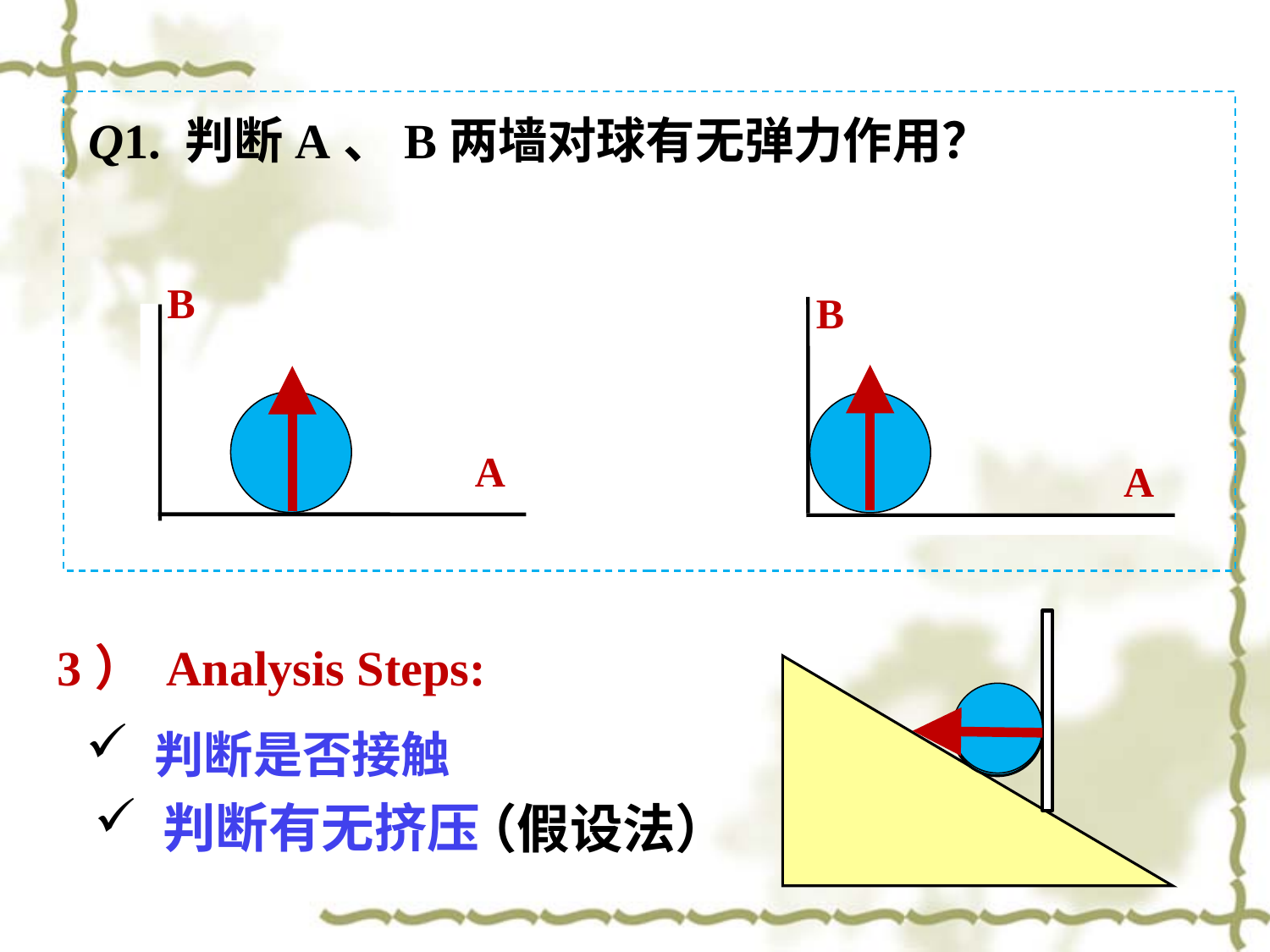

Q1. 判断A、B两墙对球有无弹力作用？

B

A
B

A

3） Analysis Steps:

 判断是否接触
 判断有无挤压
（假设法）